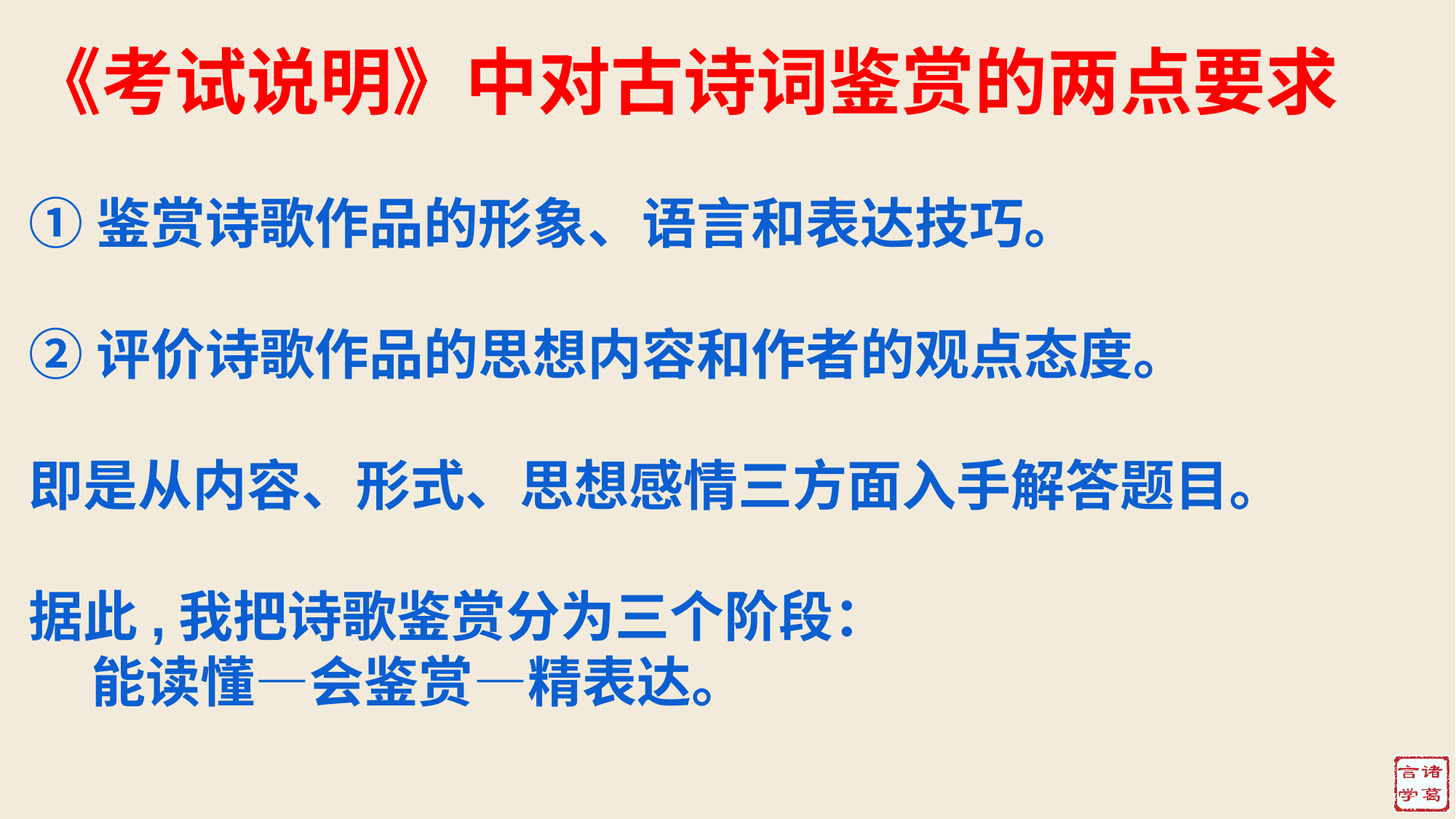

《考试说明》中对古诗词鉴赏的两点要求

①鉴赏诗歌作品的形象、语言和表达技巧。

②评价诗歌作品的思想内容和作者的观点态度。

即是从内容、形式、思想感情三方面入手解答题目。

据此,我把诗歌鉴赏分为三个阶段：
    能读懂—会鉴赏—精表达。